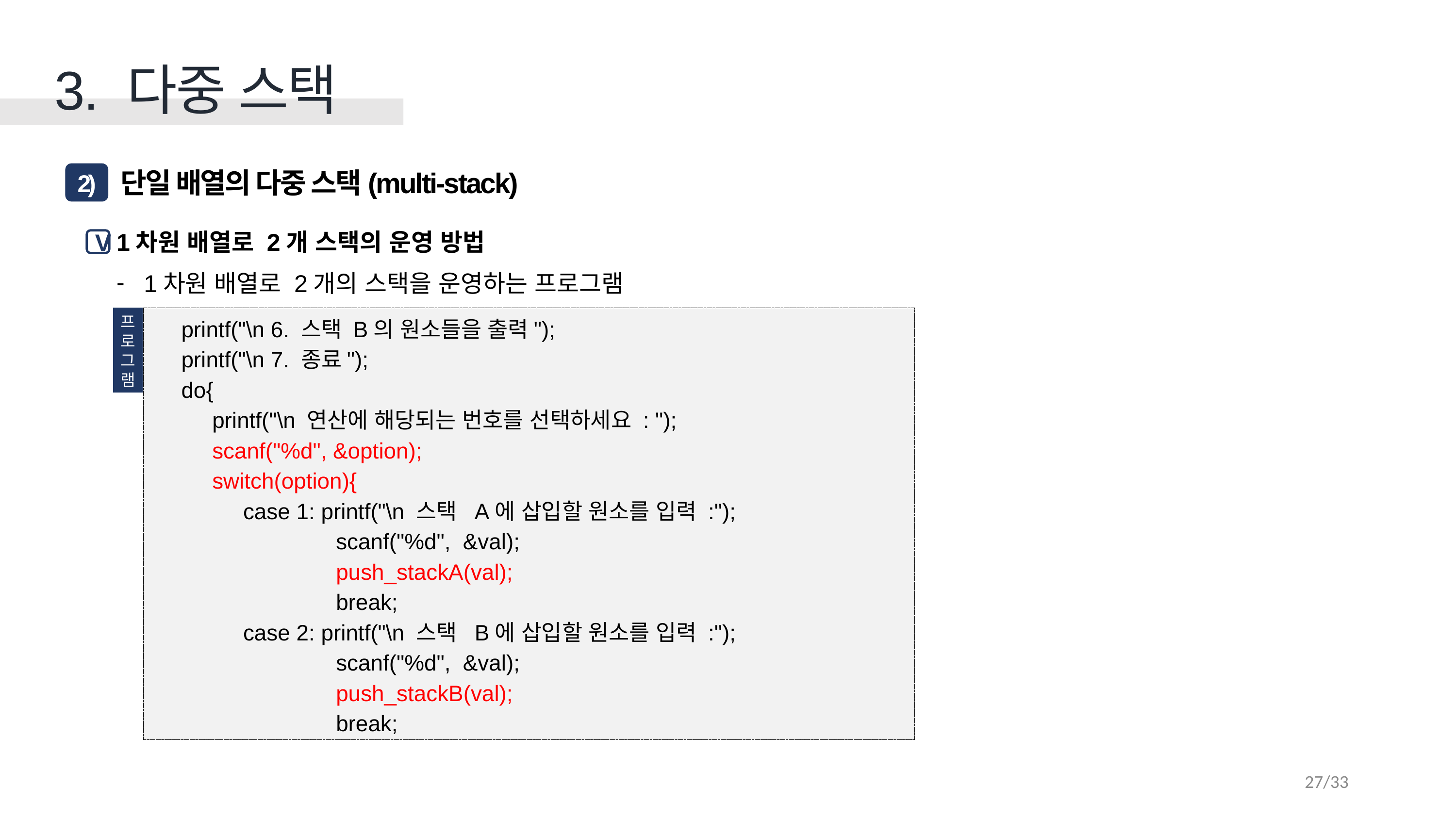

3. 다중 스택

 단일 배열의 다중 스택(multi-stack)
2)
1차원 배열로 2개 스택의 운영 방법

1차원 배열로 2개의 스택을 운영하는 프로그램
V
프
로
그
램
     printf("\n 6. 스택 B의 원소들을 출력");
     printf("\n 7. 종료");
     do{
          printf("\n 연산에 해당되는 번호를 선택하세요 : ");
          scanf("%d", &option);
          switch(option){
               case 1: printf("\n 스택  A에 삽입할 원소를 입력 :");
                              scanf("%d",  &val);
                              push_stackA(val);
                              break;
               case 2: printf("\n 스택  B에 삽입할 원소를 입력 :");
                              scanf("%d",  &val);
                              push_stackB(val);
                              break;
27/33